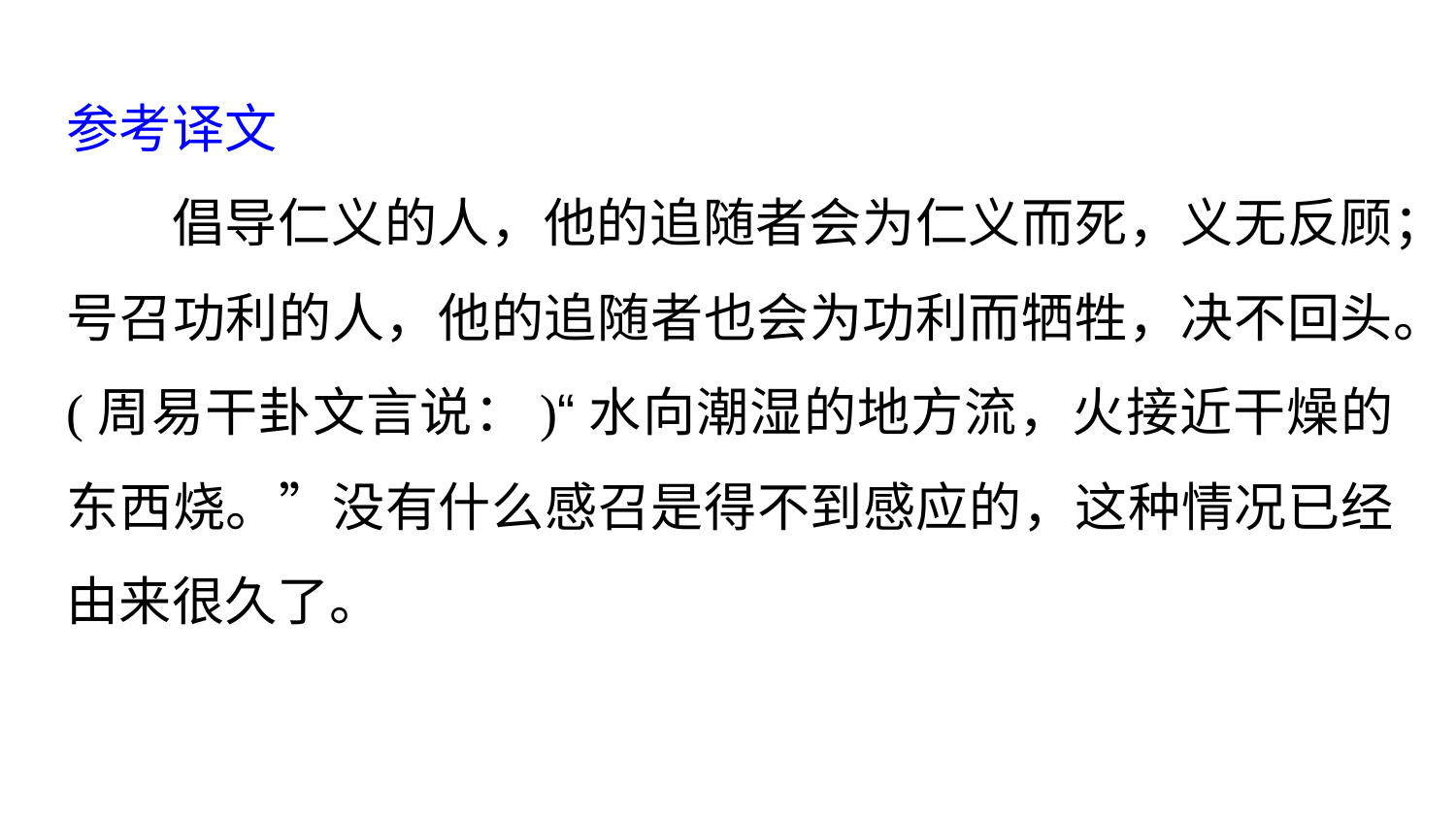

参考译文
倡导仁义的人，他的追随者会为仁义而死，义无反顾；号召功利的人，他的追随者也会为功利而牺牲，决不回头。(周易干卦文言说：)“水向潮湿的地方流，火接近干燥的东西烧。”没有什么感召是得不到感应的，这种情况已经由来很久了。